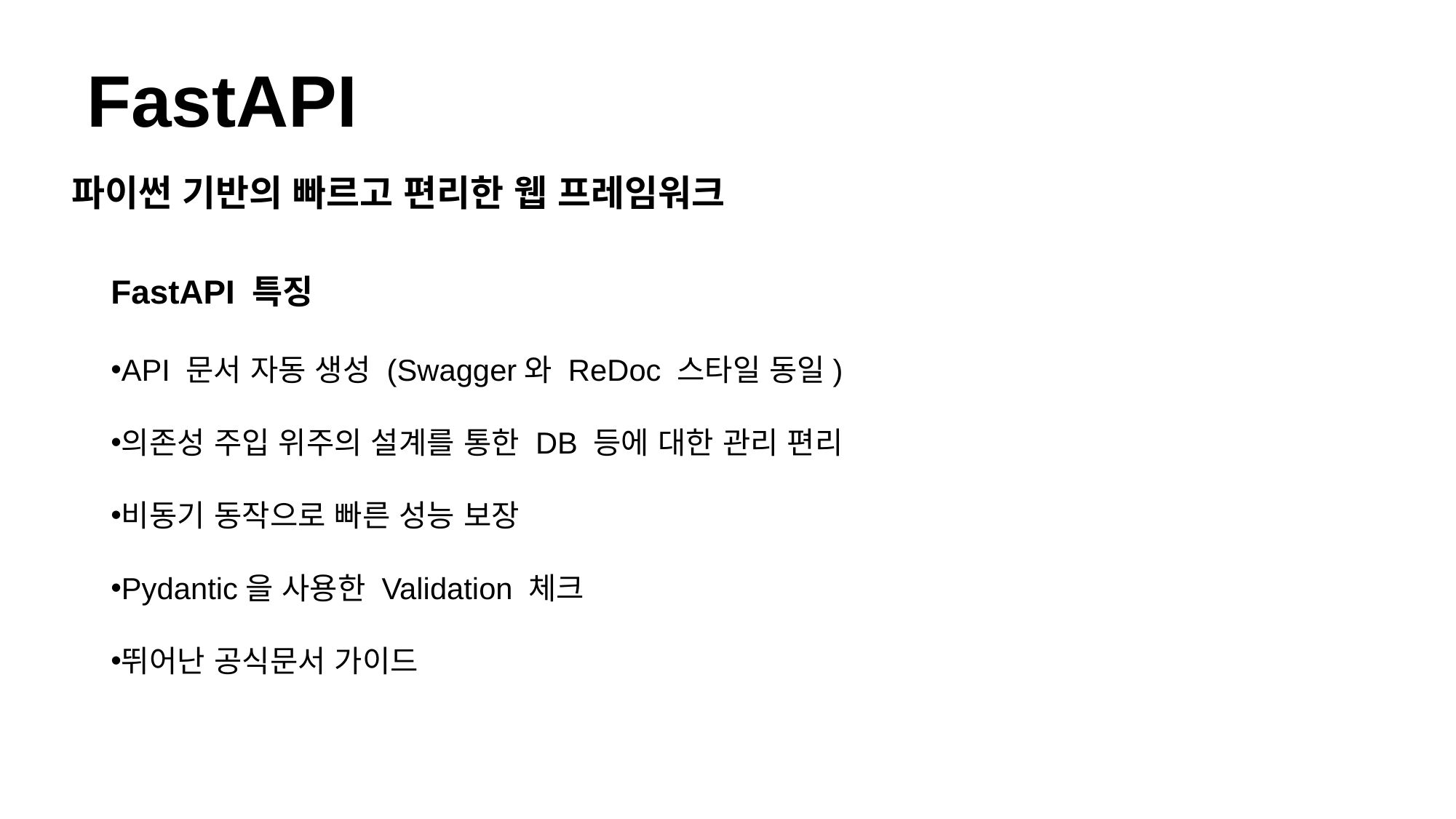

FastAPI

파이썬 기반의 빠르고 편리한 웹 프레임워크
FastAPI 특징

API 문서 자동 생성 (Swagger와 ReDoc 스타일 동일)

의존성 주입 위주의 설계를 통한 DB 등에 대한 관리 편리

비동기 동작으로 빠른 성능 보장

Pydantic을 사용한 Validation 체크

뛰어난 공식문서 가이드